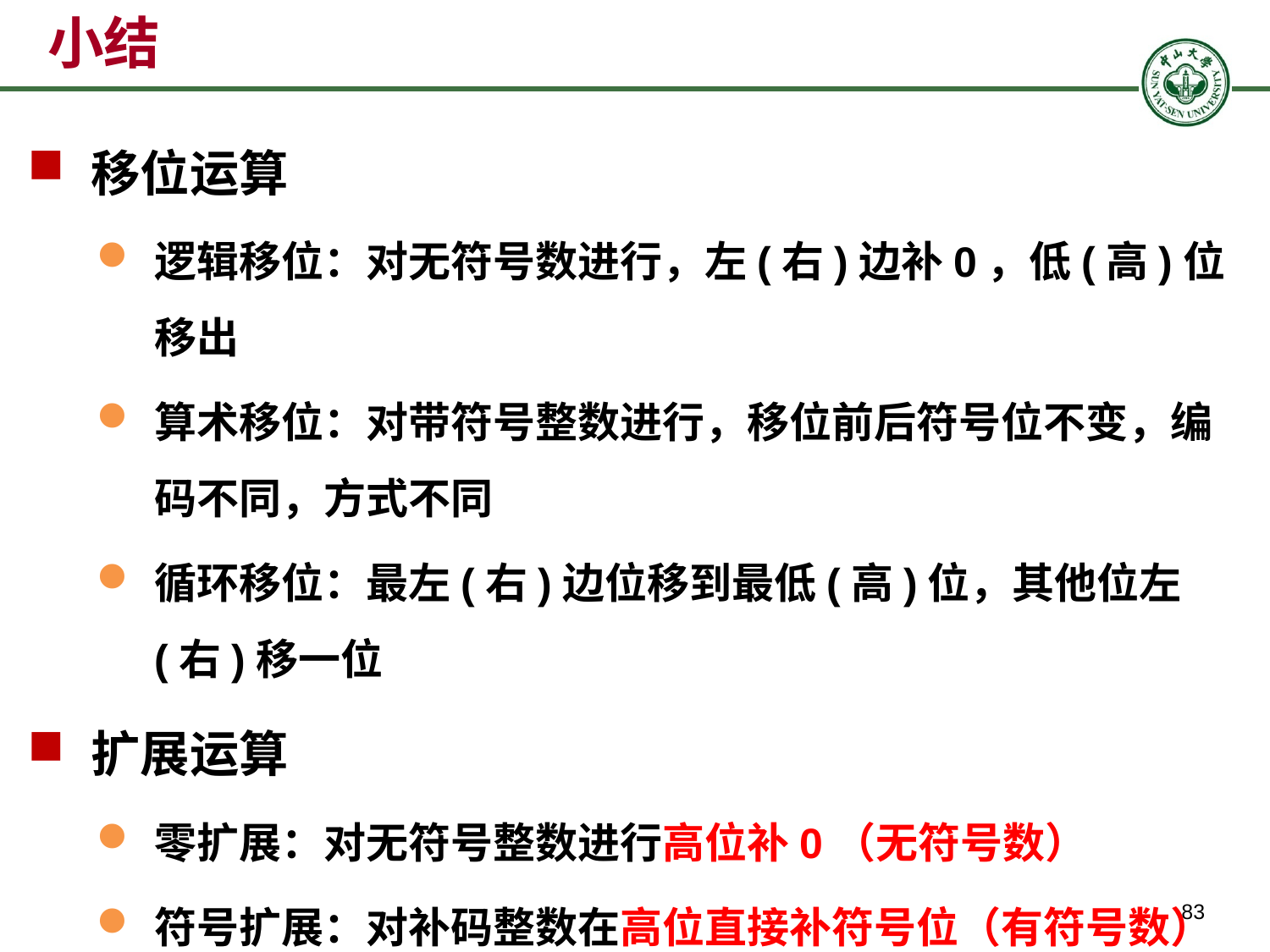

# 小结
移位运算
逻辑移位：对无符号数进行，左(右)边补0，低(高)位移出
算术移位：对带符号整数进行，移位前后符号位不变，编码不同，方式不同
循环移位：最左(右)边位移到最低(高)位，其他位左(右)移一位
扩展运算
零扩展：对无符号整数进行高位补0（无符号数）
符号扩展：对补码整数在高位直接补符号位（有符号数）